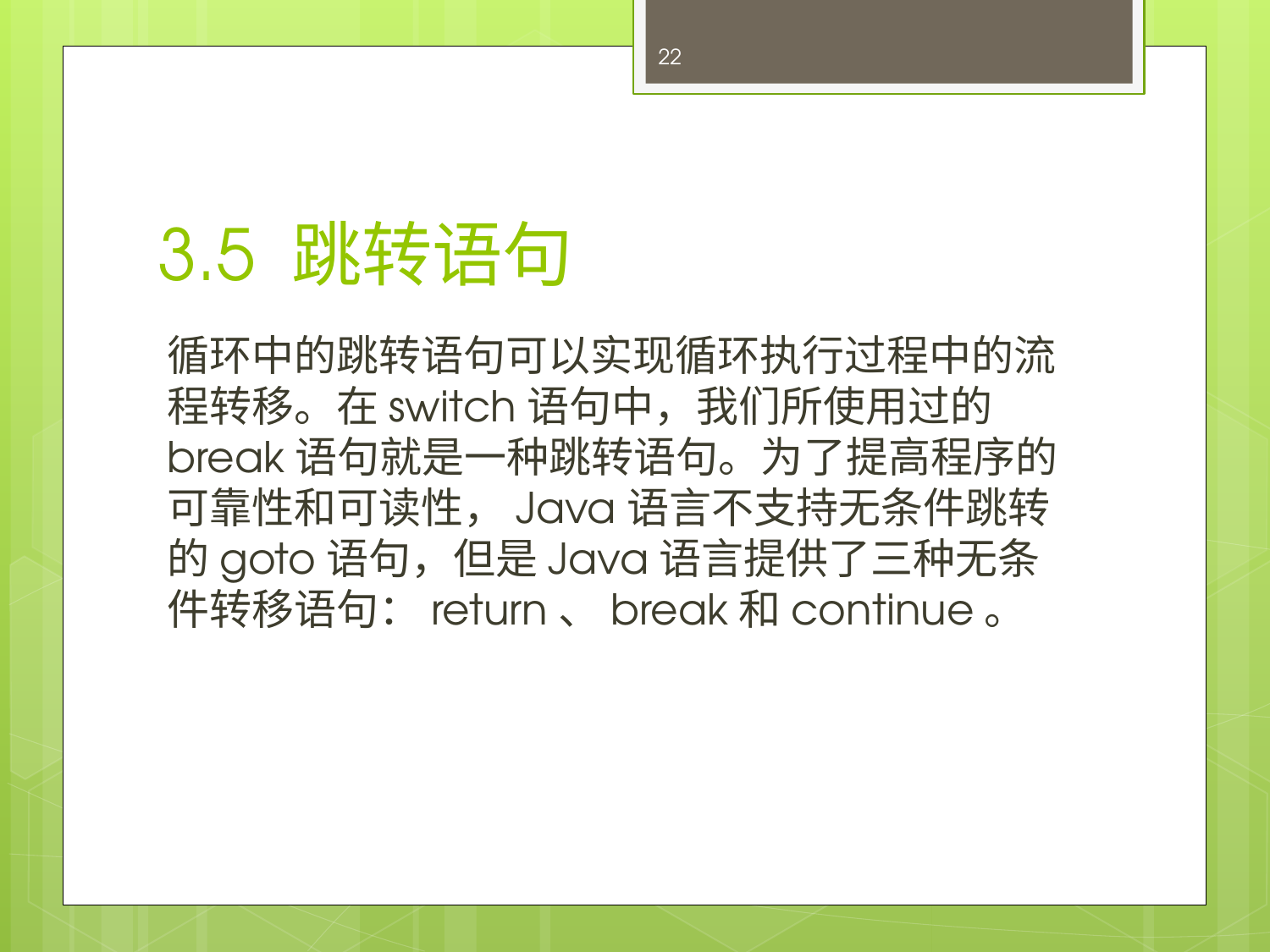

22
# 3.5 跳转语句
循环中的跳转语句可以实现循环执行过程中的流程转移。在switch语句中，我们所使用过的break语句就是一种跳转语句。为了提高程序的可靠性和可读性，Java语言不支持无条件跳转的goto语句，但是Java语言提供了三种无条件转移语句：return、break和continue。